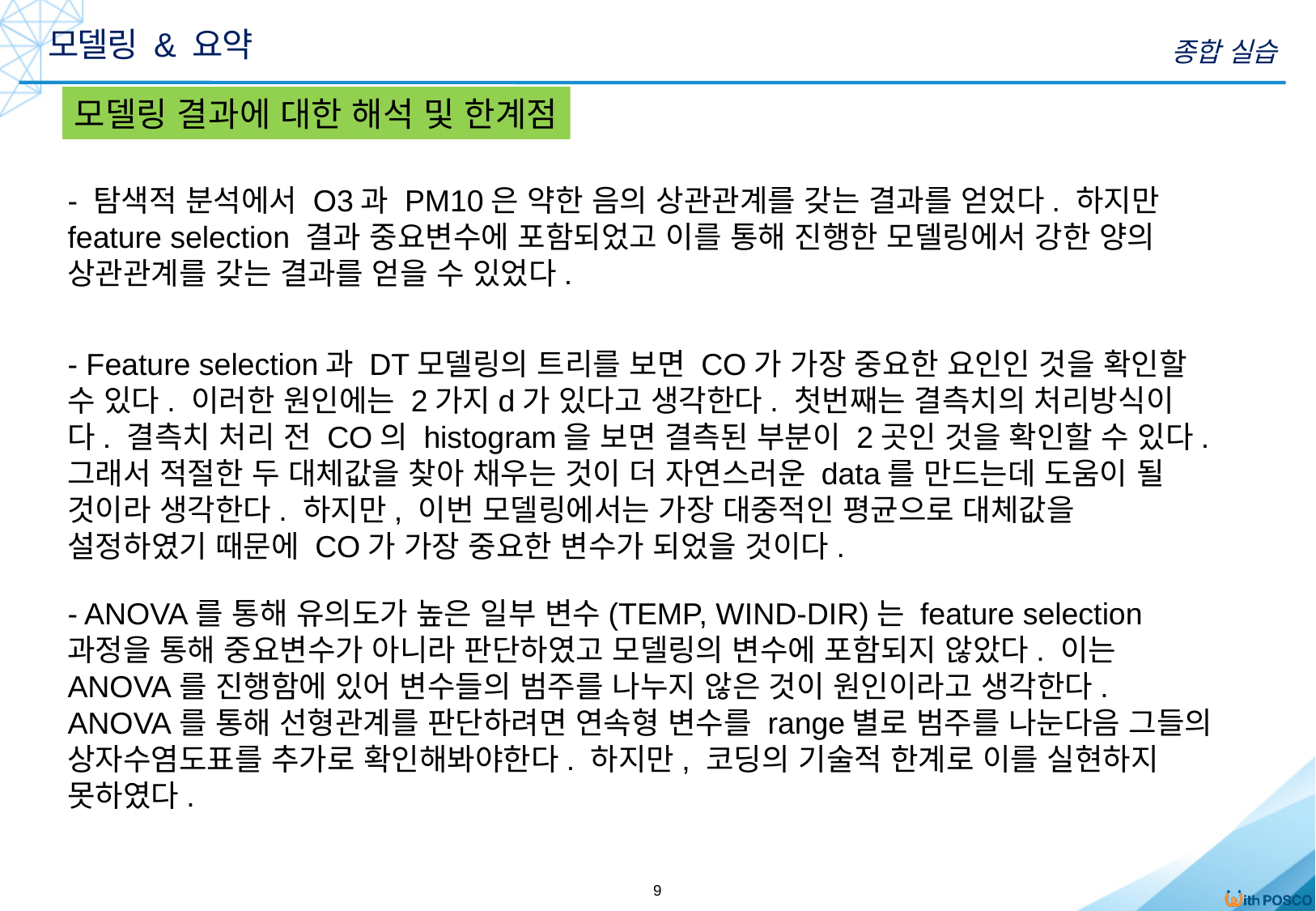

모델링 & 요약
종합 실습
모델링 결과에 대한 해석 및 한계점
- 탐색적 분석에서 O3과 PM10은 약한 음의 상관관계를 갖는 결과를 얻었다. 하지만 feature selection 결과 중요변수에 포함되었고 이를 통해 진행한 모델링에서 강한 양의 상관관계를 갖는 결과를 얻을 수 있었다.
- Feature selection과 DT모델링의 트리를 보면 CO가 가장 중요한 요인인 것을 확인할 수 있다. 이러한 원인에는 2가지d가 있다고 생각한다. 첫번째는 결측치의 처리방식이다. 결측치 처리 전 CO의 histogram을 보면 결측된 부분이 2곳인 것을 확인할 수 있다. 그래서 적절한 두 대체값을 찾아 채우는 것이 더 자연스러운 data를 만드는데 도움이 될 것이라 생각한다. 하지만, 이번 모델링에서는 가장 대중적인 평균으로 대체값을 설정하였기 때문에 CO가 가장 중요한 변수가 되었을 것이다.
- ANOVA를 통해 유의도가 높은 일부 변수(TEMP, WIND-DIR)는 feature selection과정을 통해 중요변수가 아니라 판단하였고 모델링의 변수에 포함되지 않았다. 이는 ANOVA를 진행함에 있어 변수들의 범주를 나누지 않은 것이 원인이라고 생각한다. ANOVA를 통해 선형관계를 판단하려면 연속형 변수를 range별로 범주를 나눈다음 그들의 상자수염도표를 추가로 확인해봐야한다. 하지만, 코딩의 기술적 한계로 이를 실현하지 못하였다.